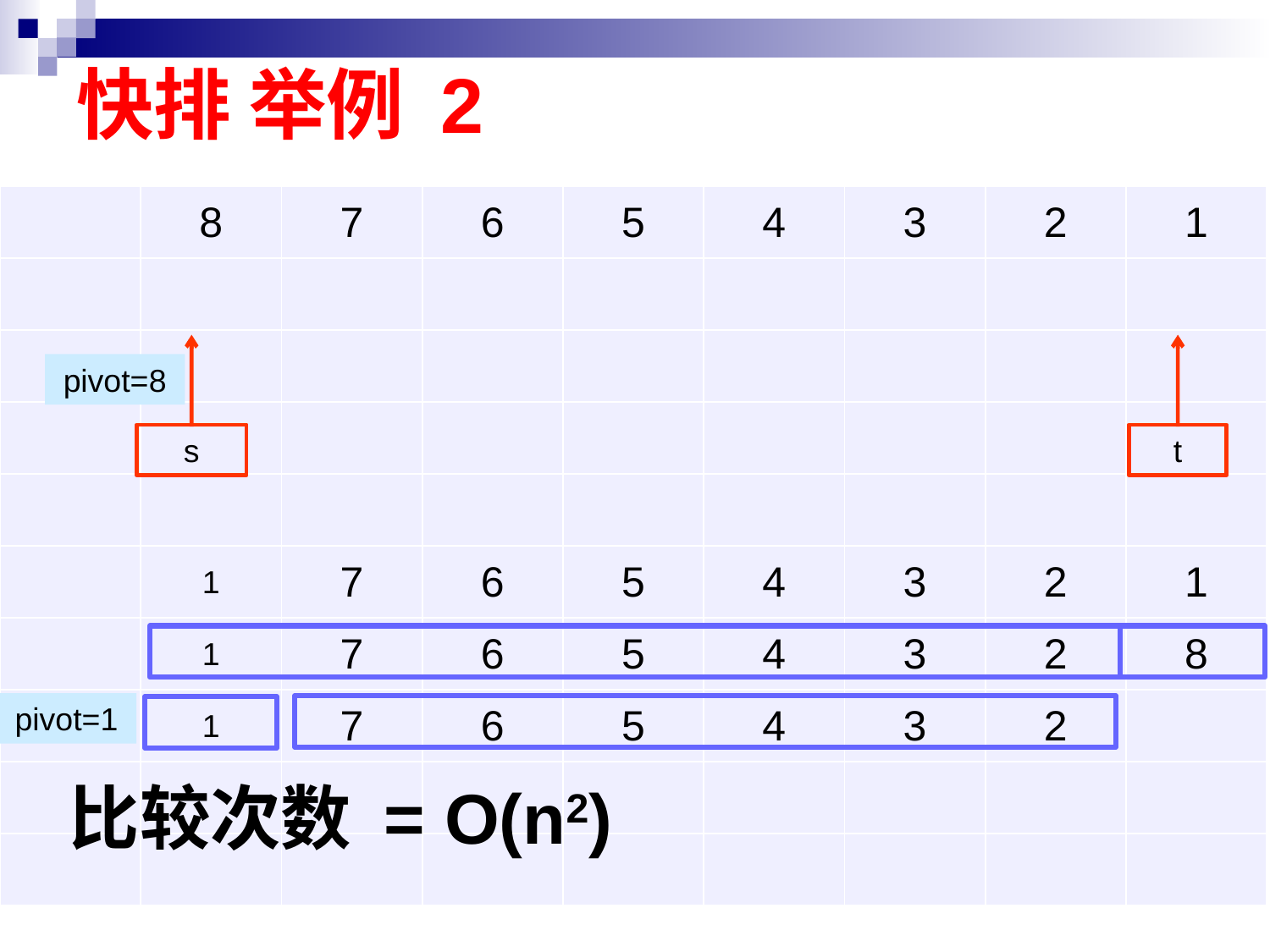

# 快排 举例 2
|  | 8 | 7 | 6 | 5 | 4 | 3 | 2 | 1 |
| --- | --- | --- | --- | --- | --- | --- | --- | --- |
|  |  |  |  |  |  |  |  |  |
|  |  |  |  |  |  |  |  |  |
|  |  |  |  |  |  |  |  |  |
|  |  |  |  |  |  |  |  |  |
|  | 1 | 7 | 6 | 5 | 4 | 3 | 2 | 1 |
|  | 1 | 7 | 6 | 5 | 4 | 3 | 2 | 8 |
|  | 1 | 7 | 6 | 5 | 4 | 3 | 2 |  |
|  |  |  |  |  |  |  |  |  |
|  |  |  |  |  |  |  |  |  |
pivot=8
s
t

pivot=1

比较次数 = O(n2)